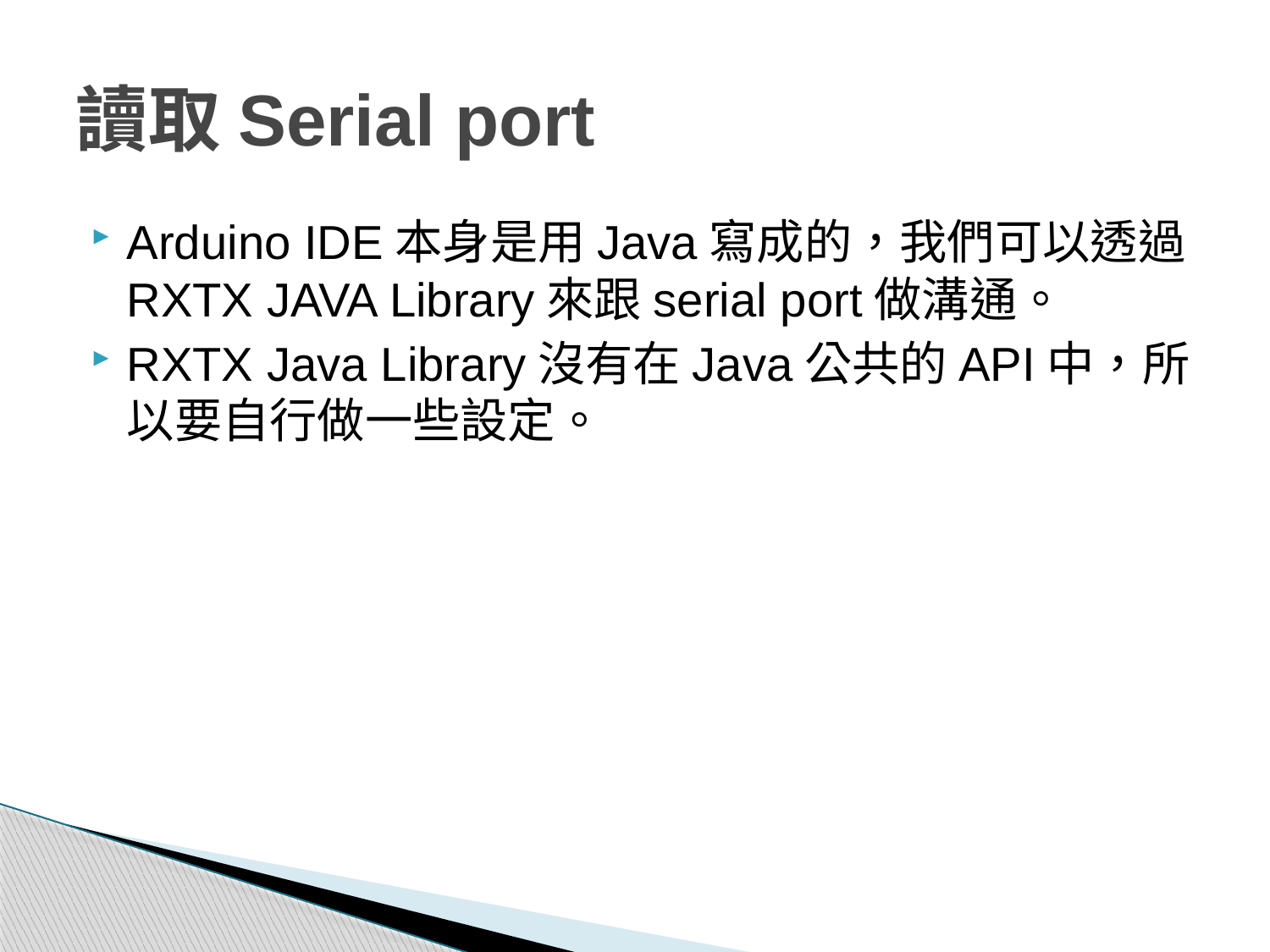

# 讀取Serial port
Arduino IDE本身是用Java寫成的，我們可以透過RXTX JAVA Library來跟serial port做溝通。
RXTX Java Library沒有在Java公共的API中，所以要自行做一些設定。